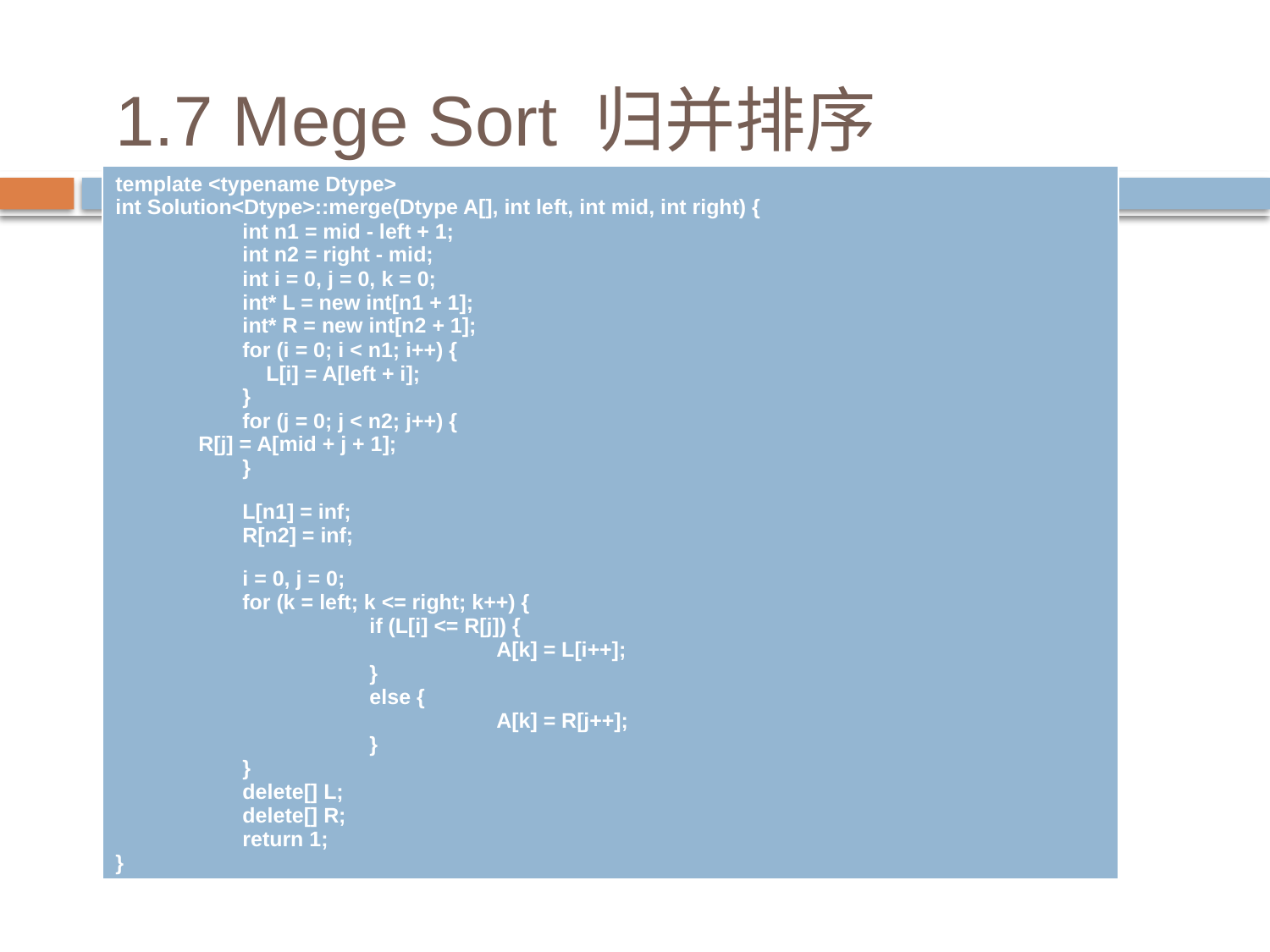

1.7 Mege Sort 归并排序
| template <typename Dtype> int Solution<Dtype>::merge(Dtype A[], int left, int mid, int right) { int n1 = mid - left + 1; int n2 = right - mid; int i = 0, j = 0, k = 0; int\* L = new int[n1 + 1]; int\* R = new int[n2 + 1]; for (i = 0; i < n1; i++) { L[i] = A[left + i]; } for (j = 0; j < n2; j++) { R[j] = A[mid + j + 1]; } L[n1] = inf; R[n2] = inf; i = 0, j = 0; for (k = left; k <= right; k++) { if (L[i] <= R[j]) { A[k] = L[i++]; } else { A[k] = R[j++]; } } delete[] L; delete[] R; return 1; } |
| --- |